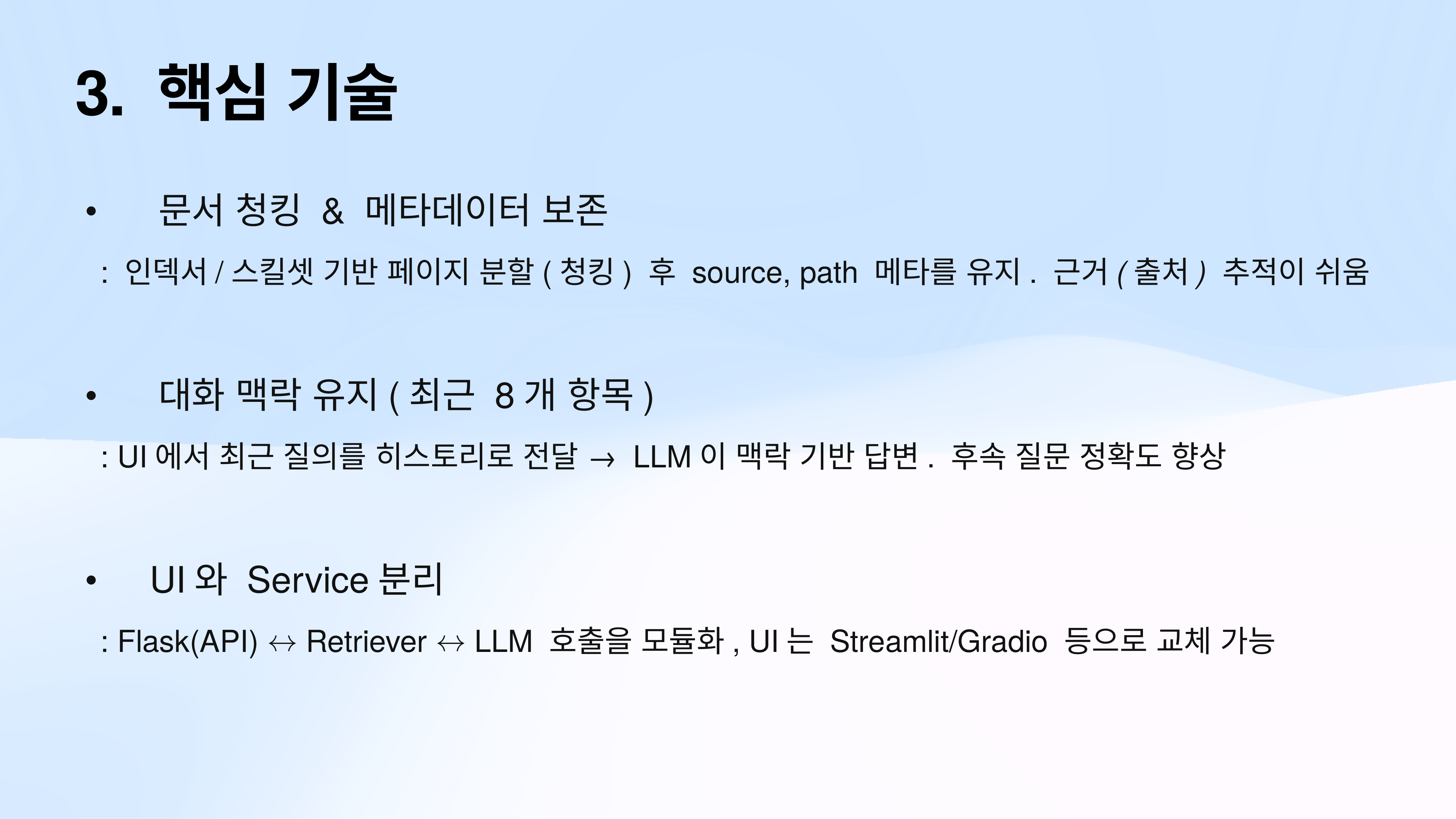

# 3. 핵심 기술
	•	 문서 청킹 & 메타데이터 보존
   : 인덱서/스킬셋 기반 페이지 분할(청킹) 후 source, path 메타를 유지. 근거(출처) 추적이 쉬움

	•	 대화 맥락 유지(최근 8개 항목)
   : UI에서 최근 질의를 히스토리로 전달 → LLM이 맥락 기반 답변. 후속 질문 정확도 향상

	•	 UI와 Service분리
   : Flask(API) ↔ Retriever ↔ LLM 호출을 모듈화, UI는 Streamlit/Gradio 등으로 교체 가능